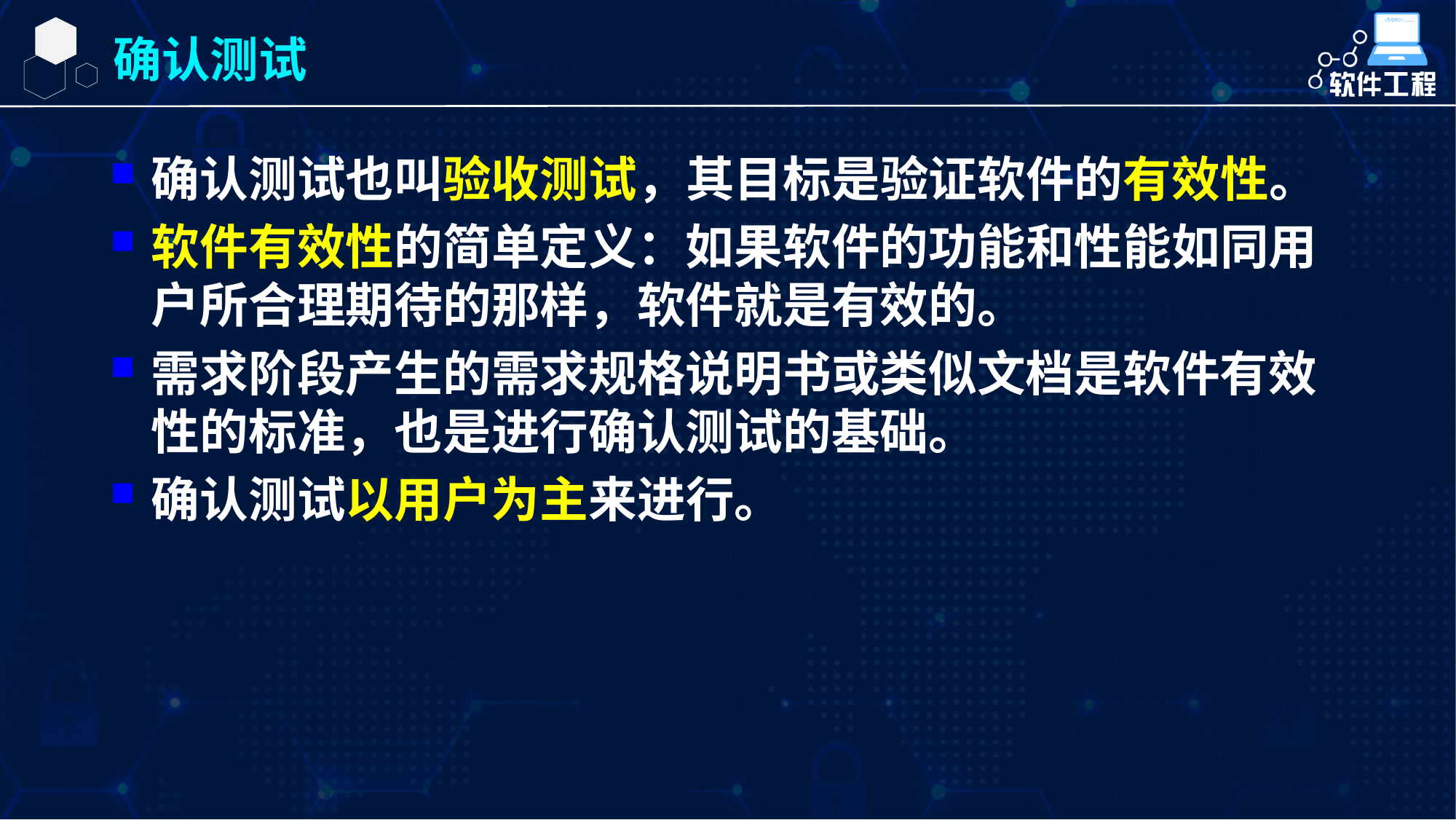

确认测试
确认测试也叫验收测试，其目标是验证软件的有效性。
软件有效性的简单定义：如果软件的功能和性能如同用户所合理期待的那样，软件就是有效的。
需求阶段产生的需求规格说明书或类似文档是软件有效性的标准，也是进行确认测试的基础。
确认测试以用户为主来进行。